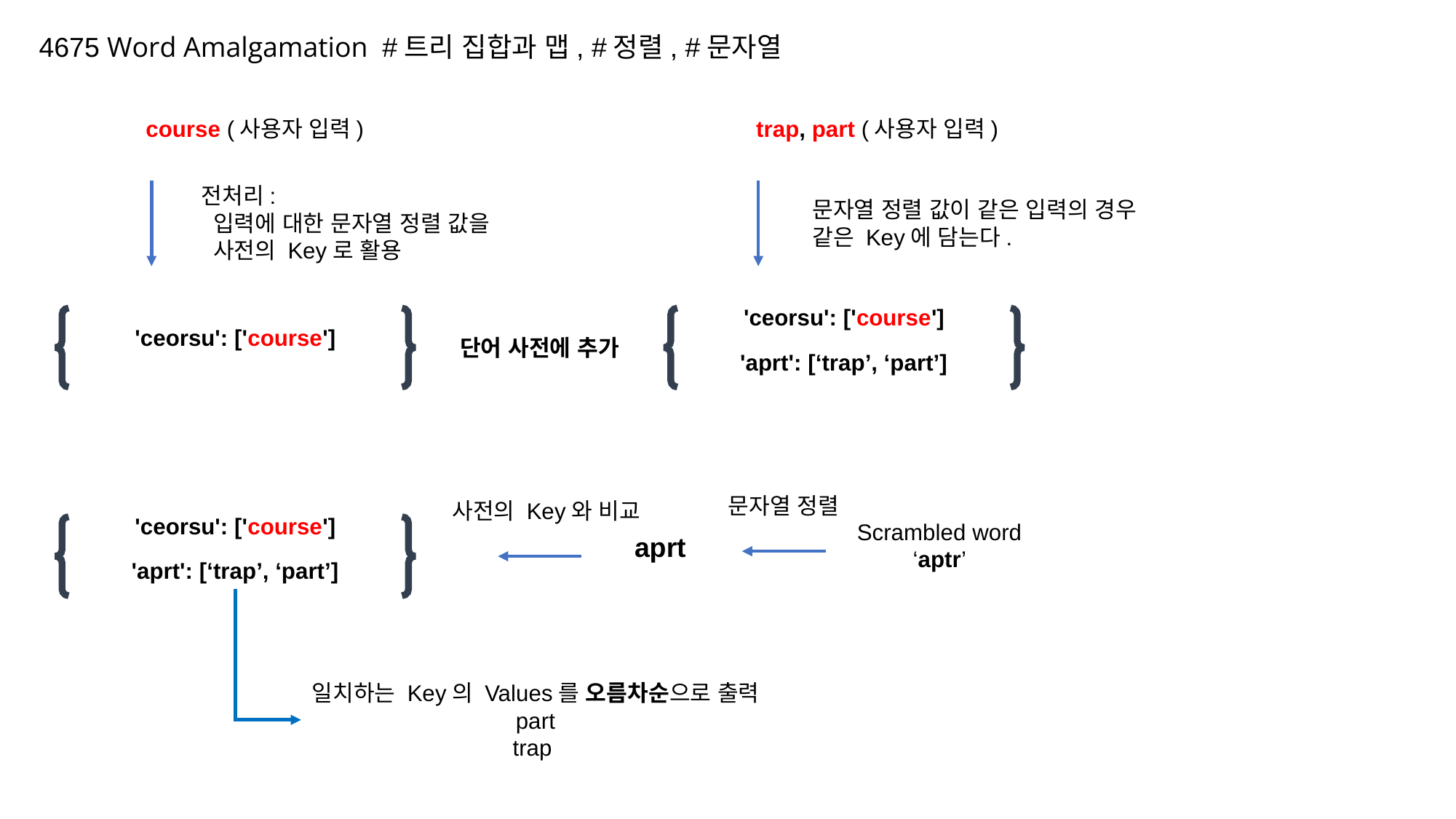

4675 Word Amalgamation  #트리 집합과 맵, #정렬, #문자열
course (사용자 입력)
trap, part (사용자 입력)
전처리:
 입력에 대한 문자열 정렬 값을
 사전의 Key로 활용
문자열 정렬 값이 같은 입력의 경우
같은 Key에 담는다.
'ceorsu': ['course']

'ceorsu': ['course']
단어 사전에 추가
'aprt': [‘trap’, ‘part’]
문자열 정렬
사전의 Key와 비교
'ceorsu': ['course']
Scrambled word
‘aptr’

aprt
'aprt': [‘trap’, ‘part’]
일치하는 Key의 Values를 오름차순으로 출력
part
trap